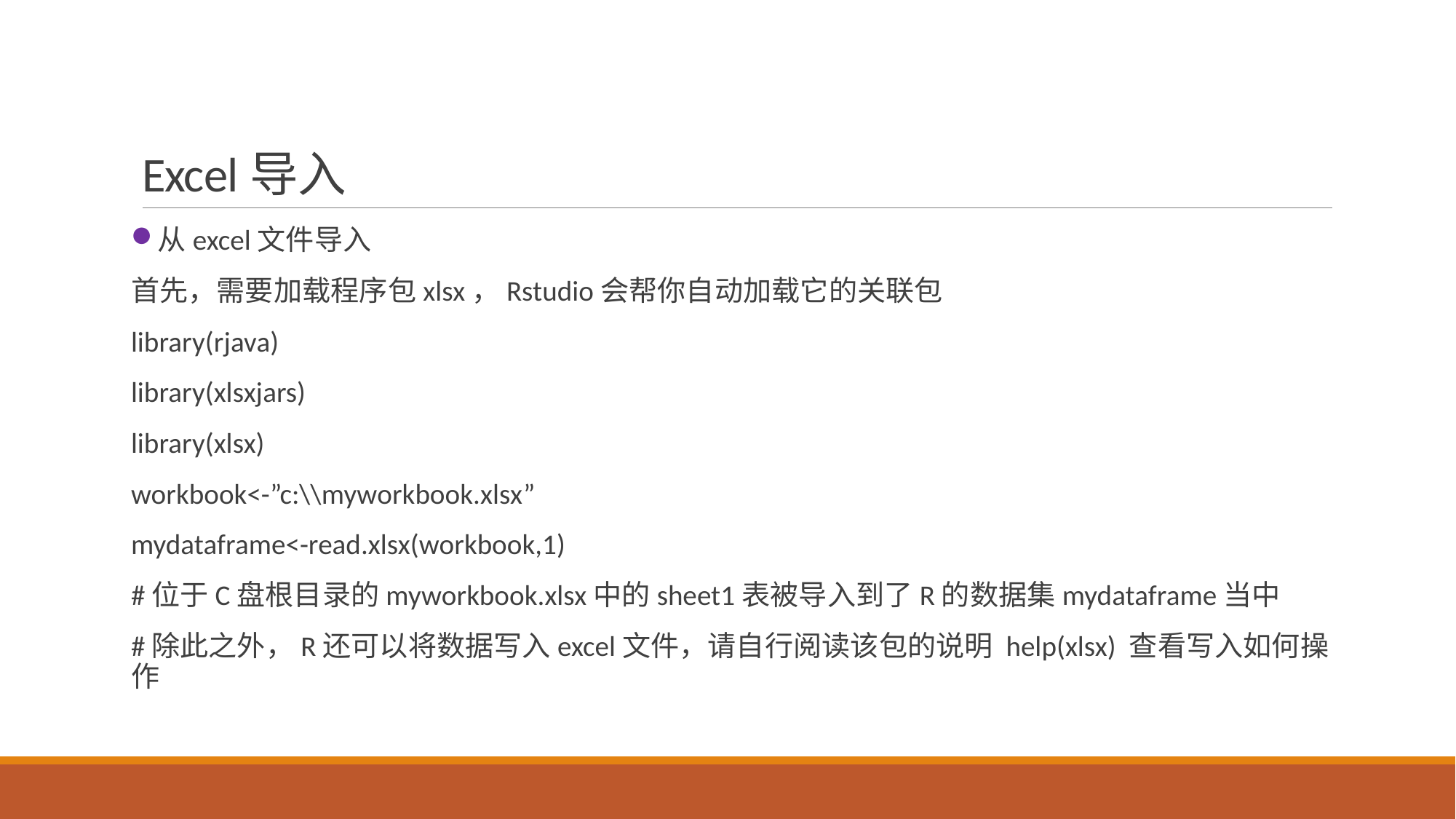

# Excel导入
从excel文件导入
首先，需要加载程序包xlsx，Rstudio会帮你自动加载它的关联包
library(rjava)
library(xlsxjars)
library(xlsx)
workbook<-”c:\\myworkbook.xlsx”
mydataframe<-read.xlsx(workbook,1)
#位于C盘根目录的myworkbook.xlsx中的sheet1表被导入到了R的数据集mydataframe当中
#除此之外，R还可以将数据写入excel文件，请自行阅读该包的说明 help(xlsx) 查看写入如何操作